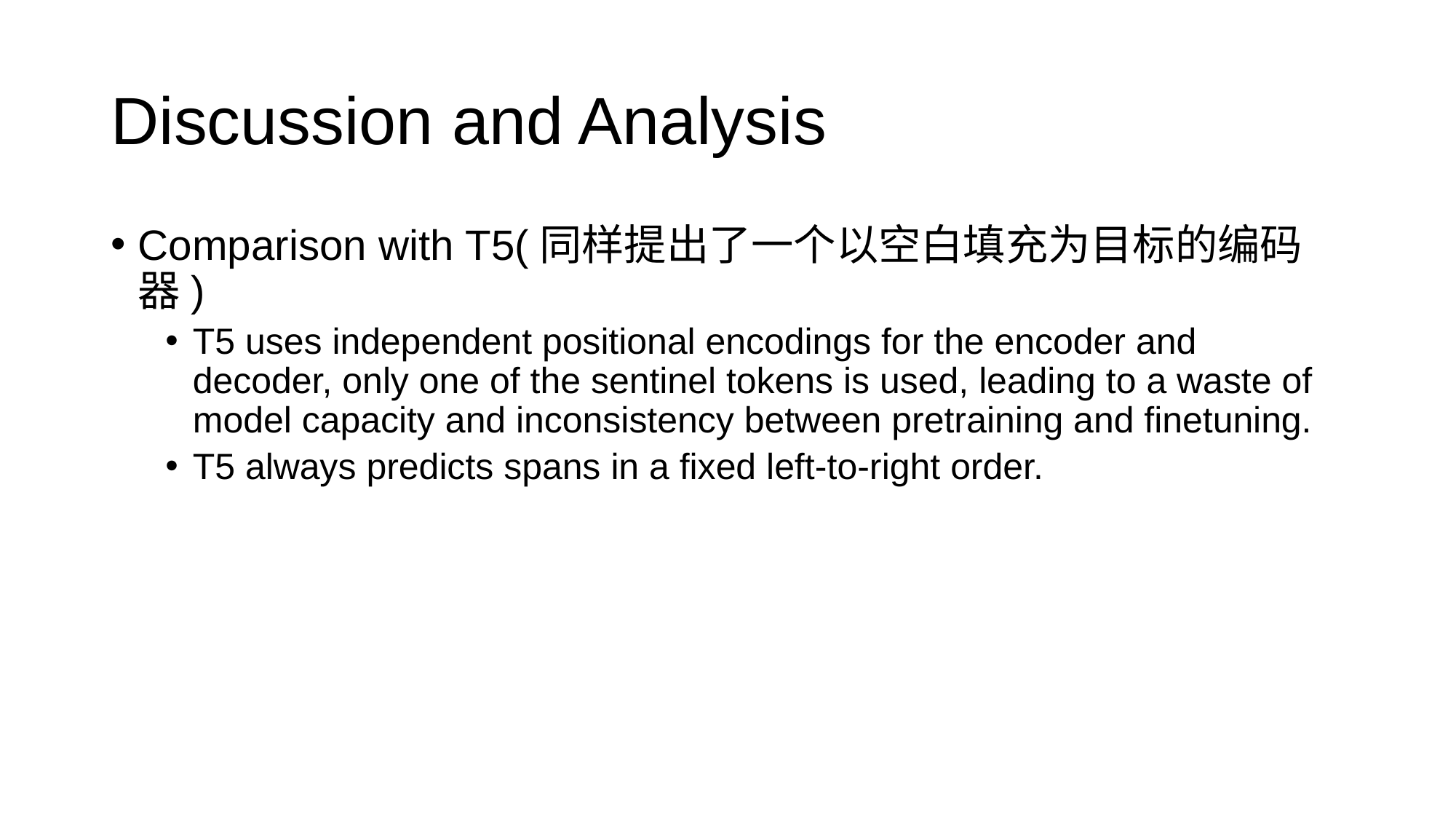

# Discussion and Analysis
Comparison with T5(同样提出了一个以空白填充为目标的编码器)
T5 uses independent positional encodings for the encoder and decoder, only one of the sentinel tokens is used, leading to a waste of model capacity and inconsistency between pretraining and finetuning.
T5 always predicts spans in a fixed left-to-right order.